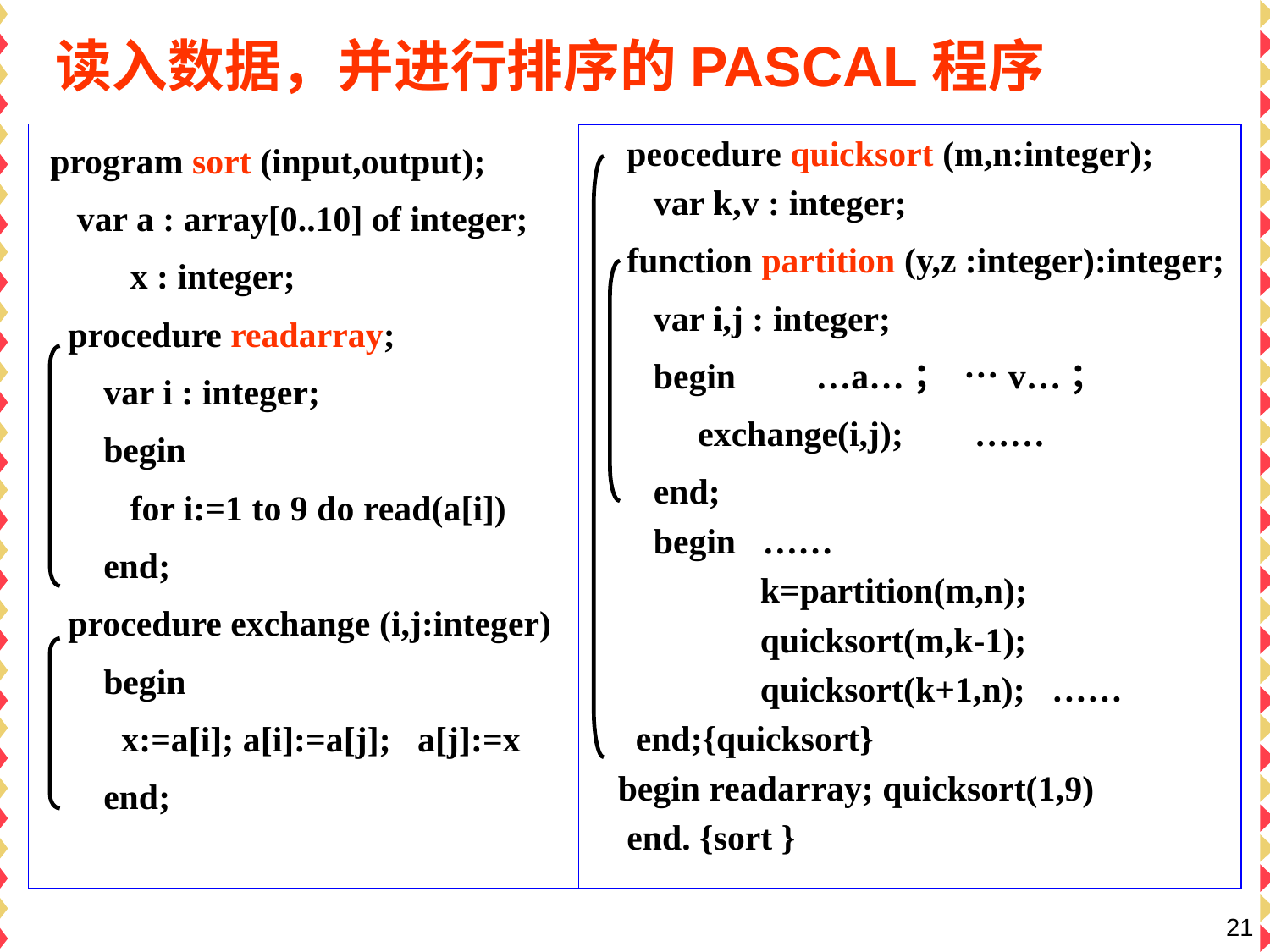

# 读入数据，并进行排序的PASCAL程序
 program sort (input,output);
    var a : array[0..10] of integer;
          x : integer;
   procedure readarray;
       var i : integer;
       begin
          for i:=1 to 9 do read(a[i])
       end;
   procedure exchange (i,j:integer)
       begin
         x:=a[i]; a[i]:=a[j];   a[j]:=x
       end;
    peocedure quicksort (m,n:integer);
       var k,v : integer;
    function partition (y,z :integer):integer;
       var i,j : integer;
       begin         …a…；  …v…；
            exchange(i,j);        ……
       end;
       begin   ……
                   k=partition(m,n);
                   quicksort(m,k-1);
                   quicksort(k+1,n);   ……
     end;{quicksort}
   begin readarray; quicksort(1,9)
    end. {sort }

21